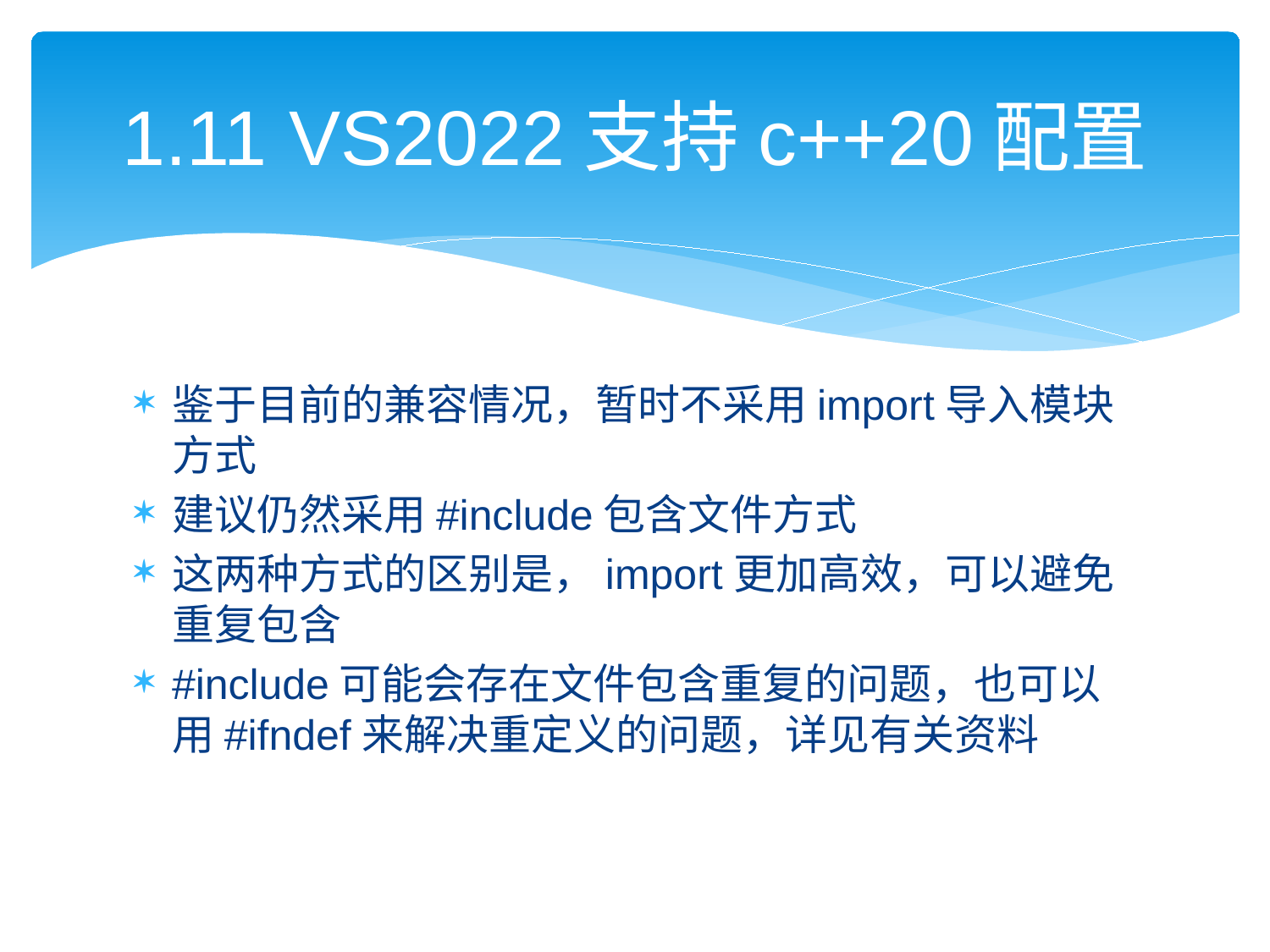

# 1.11 VS2022支持c++20配置
鉴于目前的兼容情况，暂时不采用import导入模块方式
建议仍然采用#include包含文件方式
这两种方式的区别是，import更加高效，可以避免重复包含
#include可能会存在文件包含重复的问题，也可以用#ifndef来解决重定义的问题，详见有关资料